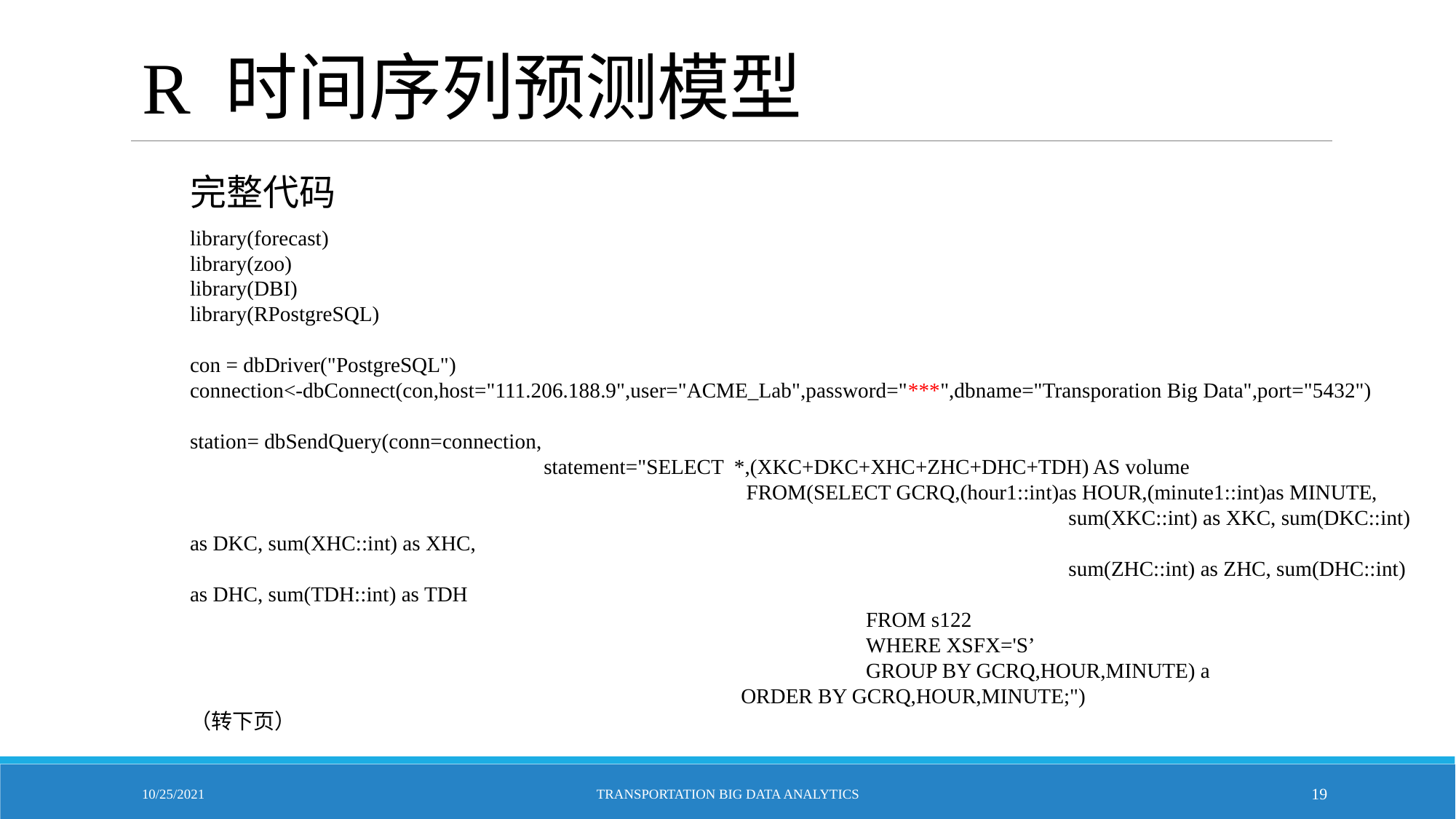

# R 时间序列预测模型
完整代码
library(forecast)
library(zoo)
library(DBI)
library(RPostgreSQL)

con = dbDriver("PostgreSQL")
connection<-dbConnect(con,host="111.206.188.9",user="ACME_Lab",password="***",dbname="Transporation Big Data",port="5432")

station= dbSendQuery(conn=connection,
			     statement="SELECT  *,(XKC+DKC+XHC+ZHC+DHC+TDH) AS volume
				 	  FROM(SELECT GCRQ,(hour1::int)as HOUR,(minute1::int)as MINUTE,
								 sum(XKC::int) as XKC, sum(DKC::int) as DKC, sum(XHC::int) as XHC,
								 sum(ZHC::int) as ZHC, sum(DHC::int) as DHC, sum(TDH::int) as TDH
						    FROM s122
						    WHERE XSFX='S’
						    GROUP BY GCRQ,HOUR,MINUTE) a
          					 ORDER BY GCRQ,HOUR,MINUTE;")
（转下页）
10/25/2021
Transportation Big Data Analytics
19